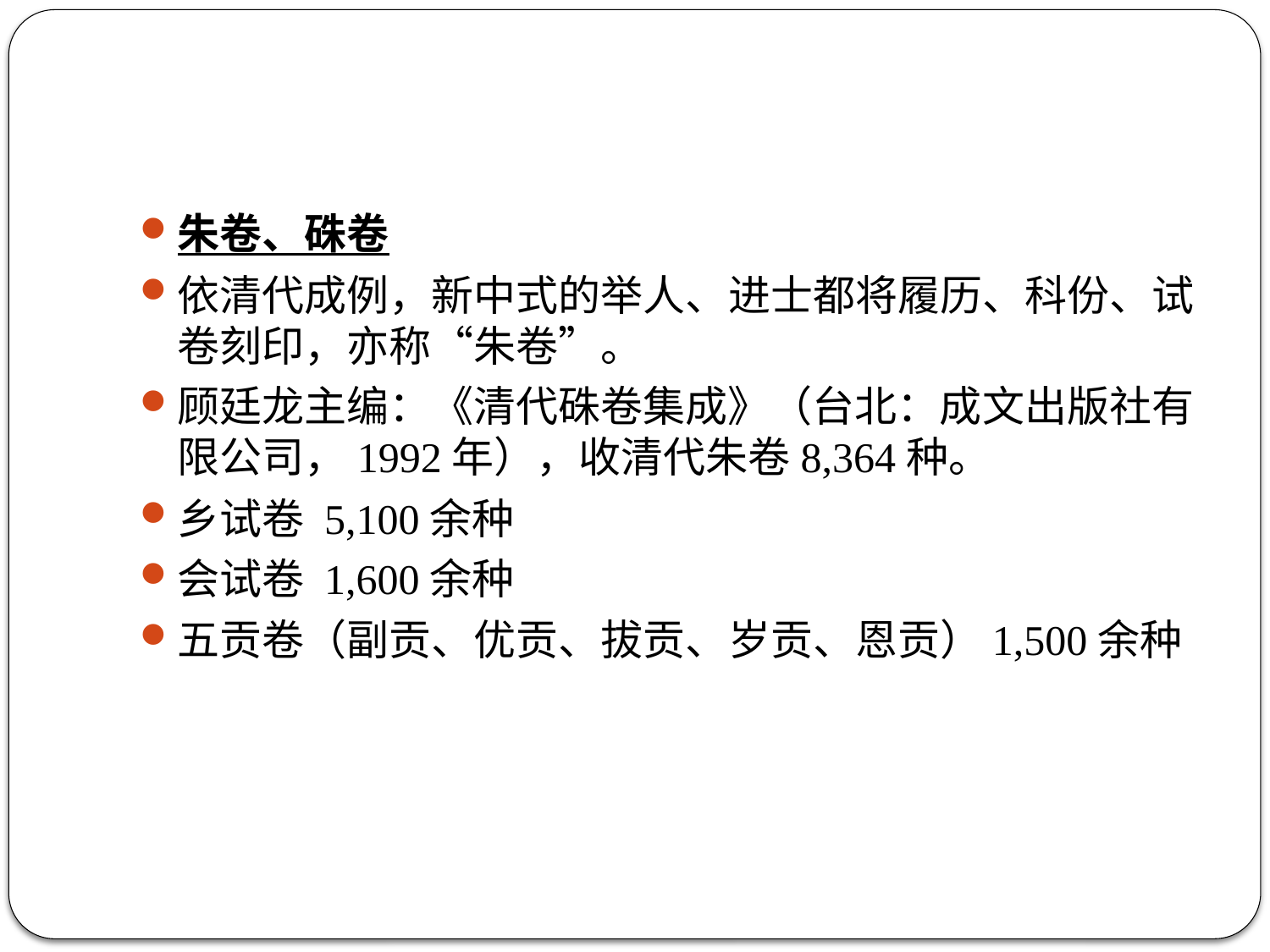

#
朱卷、硃卷
依清代成例，新中式的举人、进士都将履历、科份、试卷刻印，亦称“朱卷”。
顾廷龙主编：《清代硃卷集成》（台北：成文出版社有限公司，1992年），收清代朱卷8,364种。
乡试卷 5,100余种
会试卷 1,600余种
五贡卷（副贡、优贡、拔贡、岁贡、恩贡）1,500余种